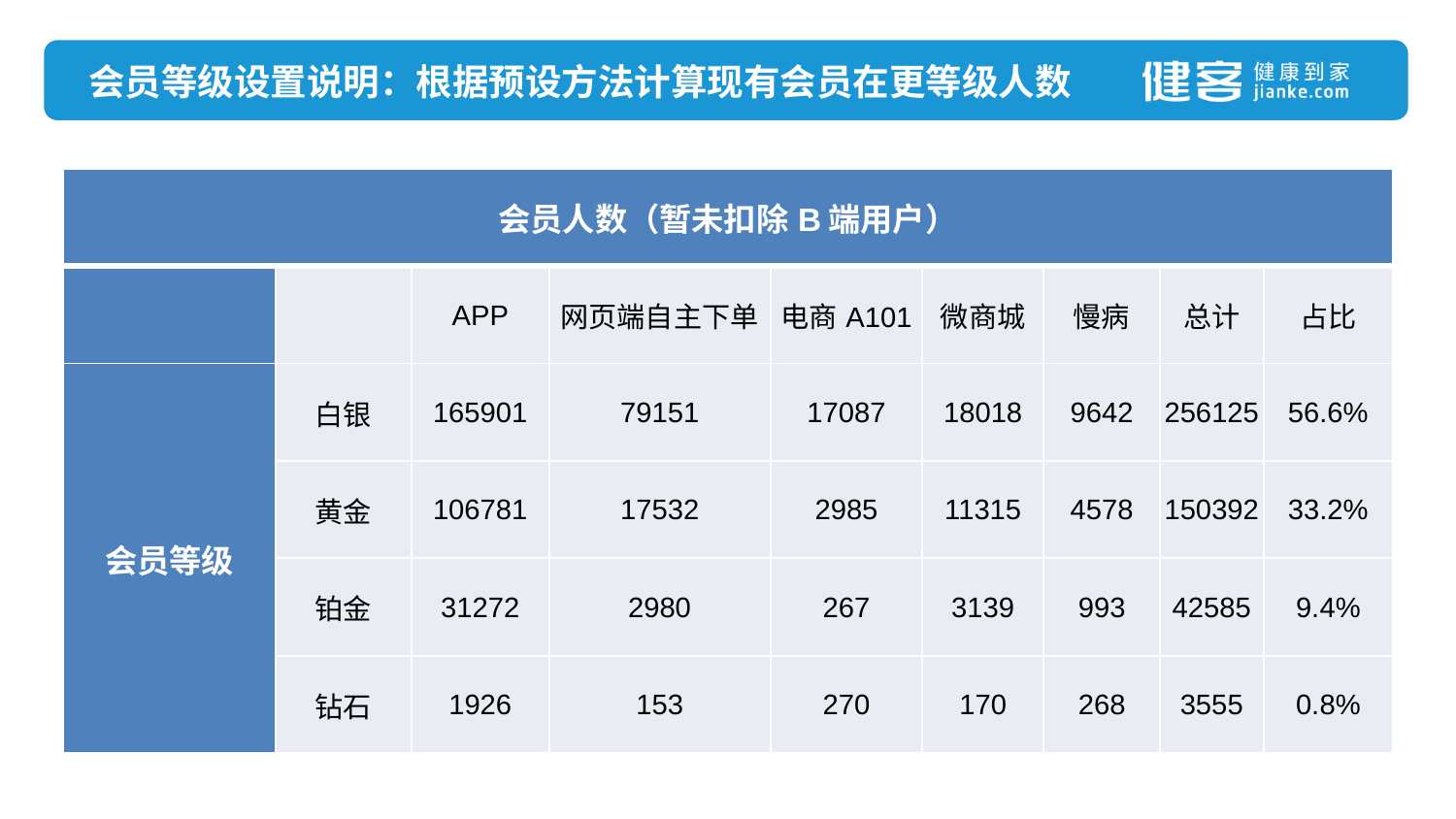

会员等级设置说明：根据预设方法计算现有会员在更等级人数
| 会员人数（暂未扣除B端用户） |  |  |  |  |  |  |  |  |
| --- | --- | --- | --- | --- | --- | --- | --- | --- |
|  |  | APP | 网页端自主下单 | 电商A101 | 微商城 | 慢病 | 总计 | 占比 |
| 会员等级 | 白银 | 165901 | 79151 | 17087 | 18018 | 9642 | 256125 | 56.6% |
|  | 黄金 | 106781 | 17532 | 2985 | 11315 | 4578 | 150392 | 33.2% |
|  | 铂金 | 31272 | 2980 | 267 | 3139 | 993 | 42585 | 9.4% |
|  | 钻石 | 1926 | 153 | 270 | 170 | 268 | 3555 | 0.8% |